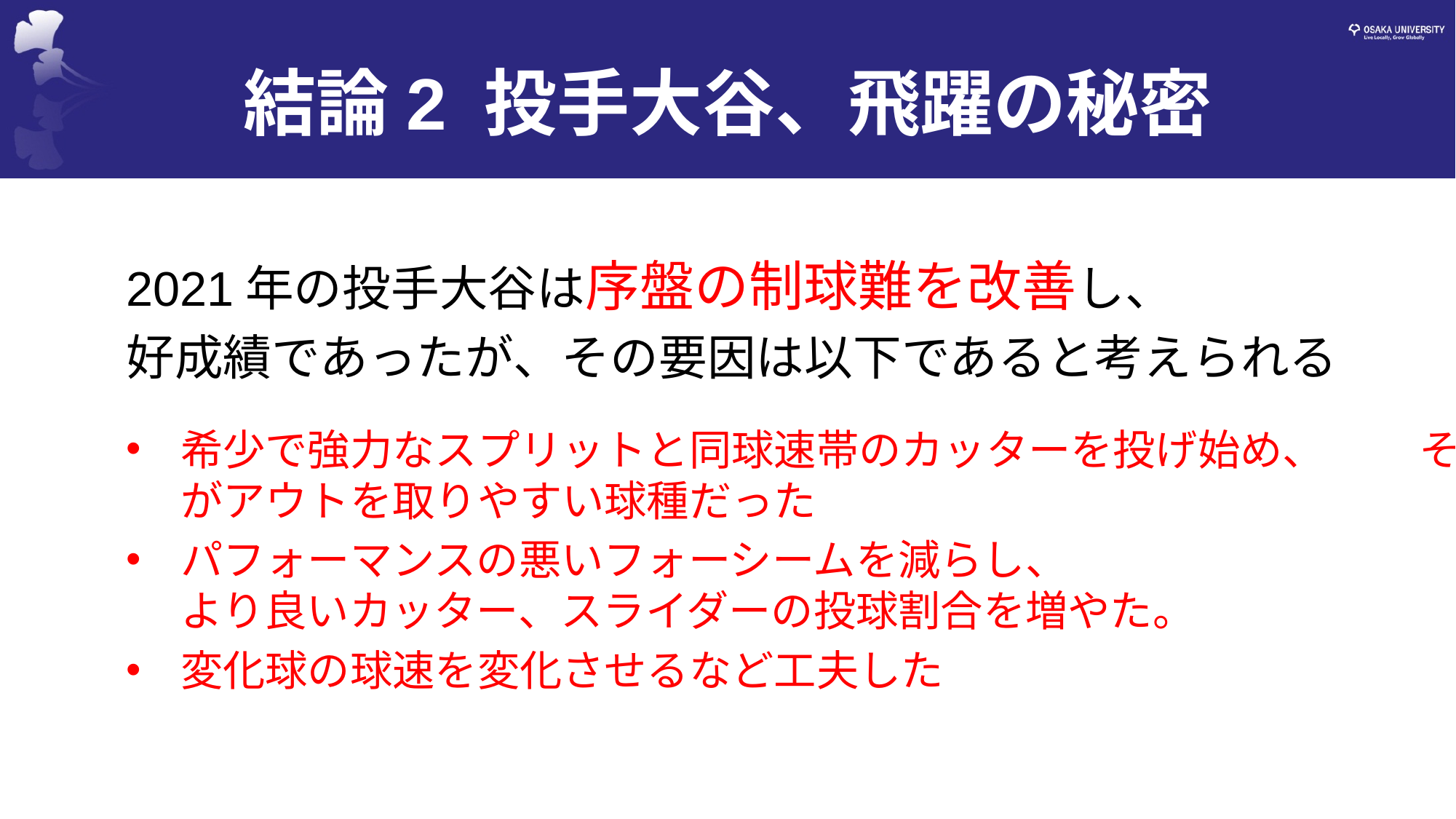

# 結論2 投手大谷、飛躍の秘密
2021年の投手大谷は序盤の制球難を改善し、
好成績であったが、その要因は以下であると考えられる

希少で強力なスプリットと同球速帯のカッターを投げ始め、          それがアウトを取りやすい球種だった
パフォーマンスの悪いフォーシームを減らし、　　　　　　　　　　より良いカッター、スライダーの投球割合を増やた。
変化球の球速を変化させるなど工夫した